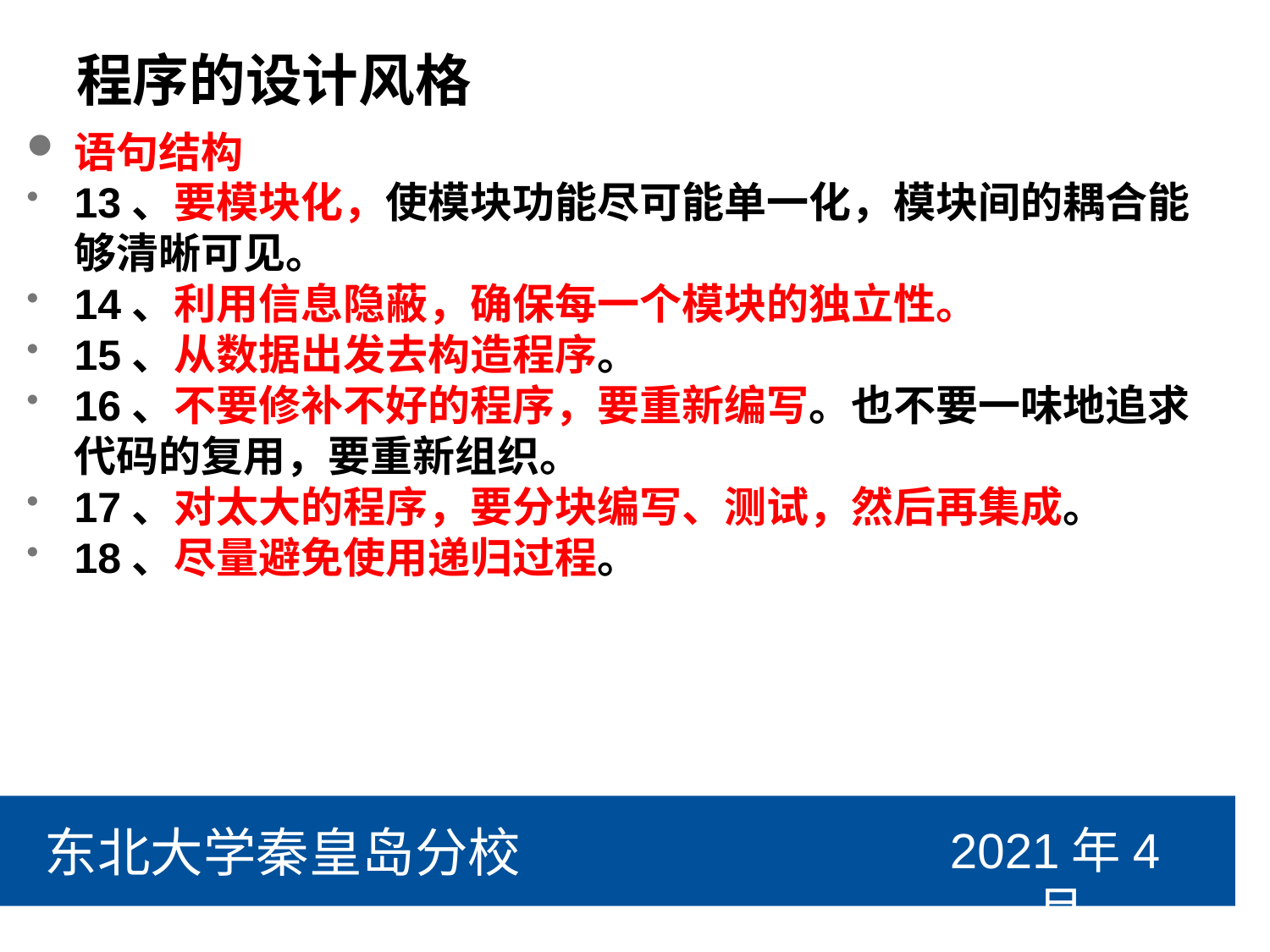

# 程序的设计风格
语句结构
13、要模块化，使模块功能尽可能单一化，模块间的耦合能够清晰可见。
14、利用信息隐蔽，确保每一个模块的独立性。
15、从数据出发去构造程序。
16、不要修补不好的程序，要重新编写。也不要一味地追求代码的复用，要重新组织。
17、对太大的程序，要分块编写、测试，然后再集成。
18、尽量避免使用递归过程。